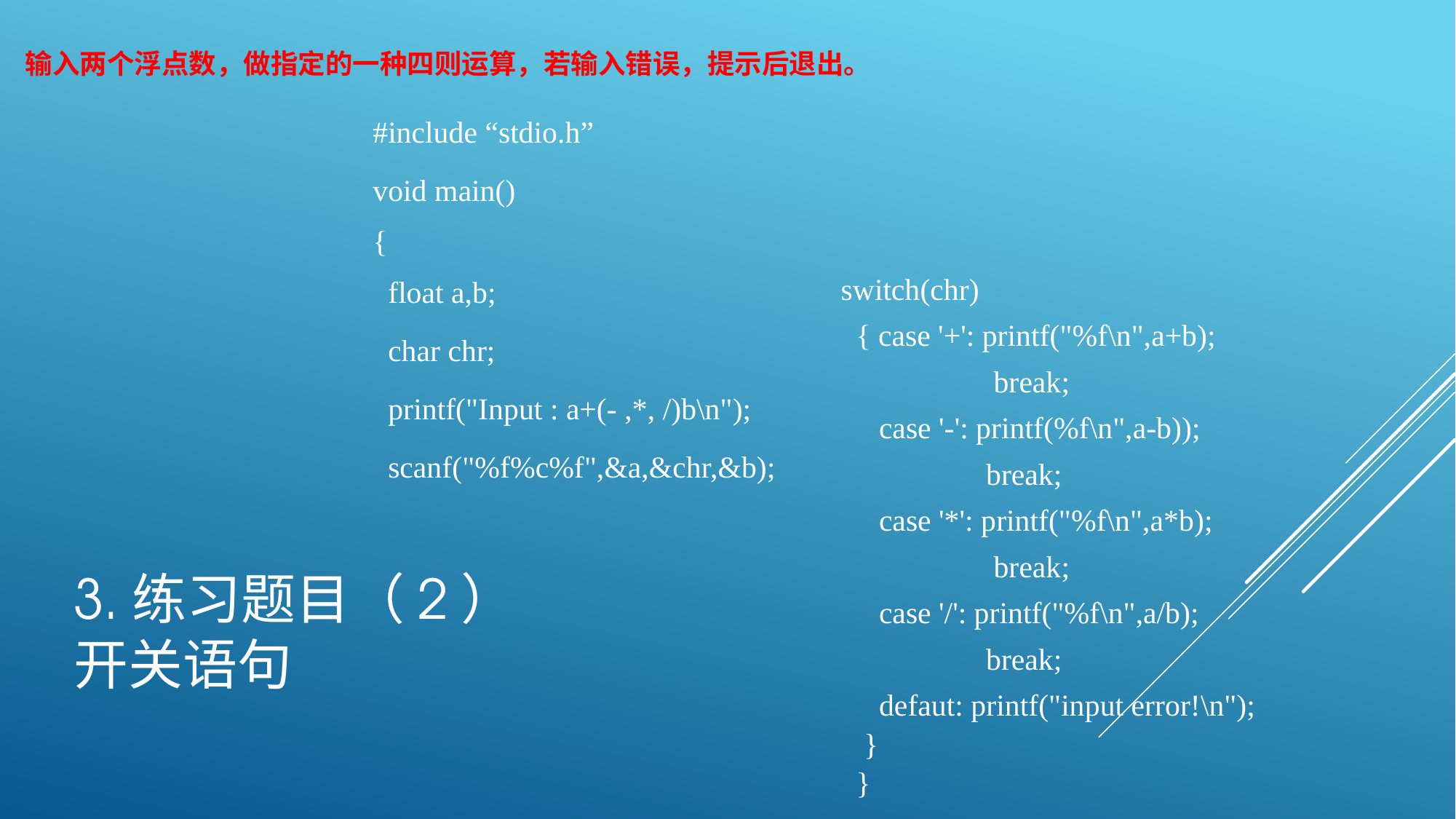

输入两个浮点数，做指定的一种四则运算，若输入错误，提示后退出。
#include “stdio.h”
void main()
{
  float a,b;
  char chr;
  printf("Input : a+(- ,*, /)b\n");
  scanf("%f%c%f",&a,&chr,&b);

switch(chr)
  { case '+': printf("%f\n",a+b);
                    break;
     case '-': printf(%f\n",a-b));
                   break;
     case '*': printf("%f\n",a*b);
                    break;
     case '/': printf("%f\n",a/b);
                   break;
     defaut: printf("input error!\n");
   }
  }
# 3.练习题目（2） 开关语句